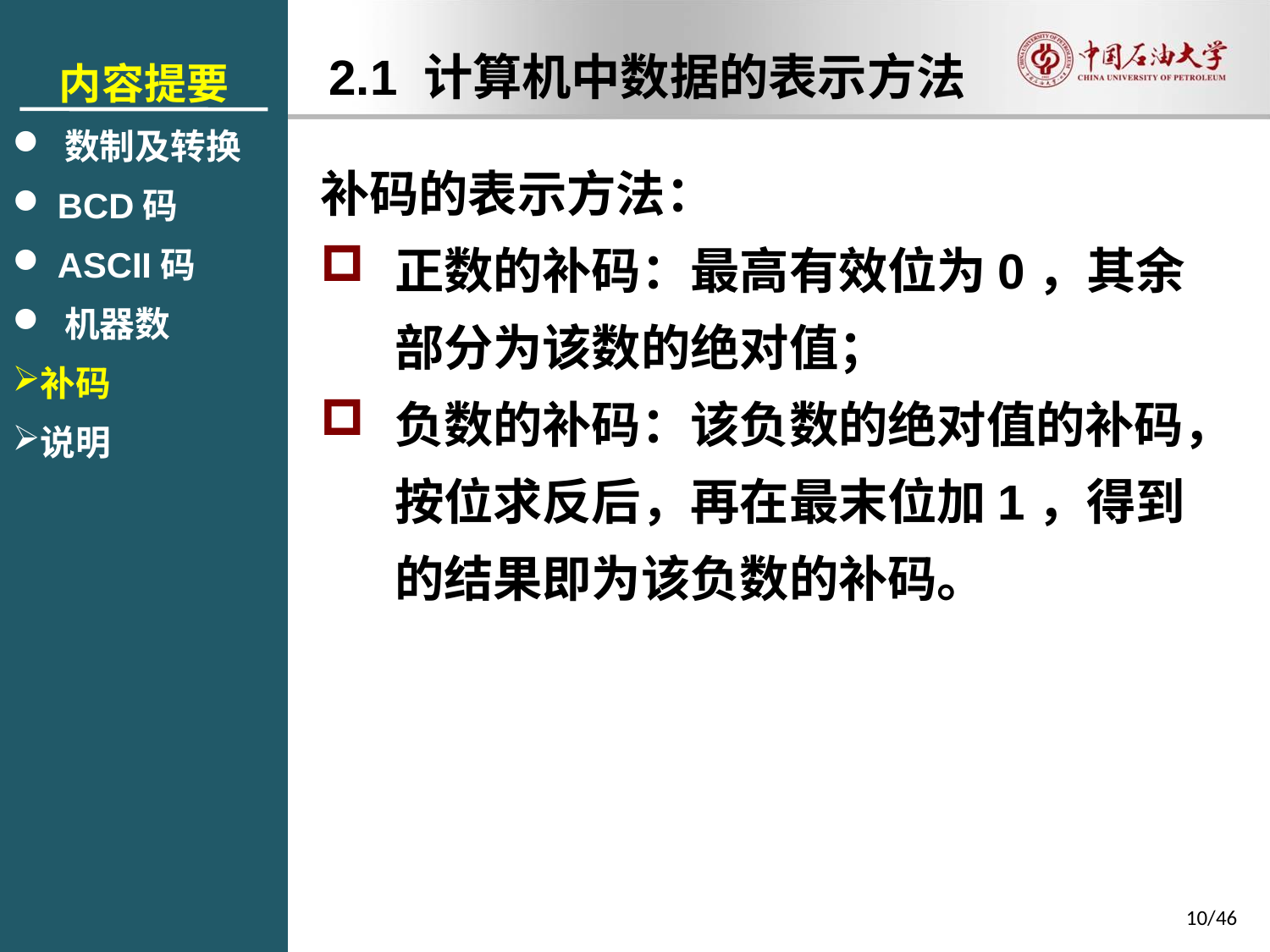

内容提要
 数制及转换
 BCD码
 ASCII码
 机器数
补码
说明
2.1 计算机中数据的表示方法
补码的表示方法：
正数的补码：最高有效位为0，其余部分为该数的绝对值；
负数的补码：该负数的绝对值的补码，按位求反后，再在最末位加1，得到的结果即为该负数的补码。
10/46